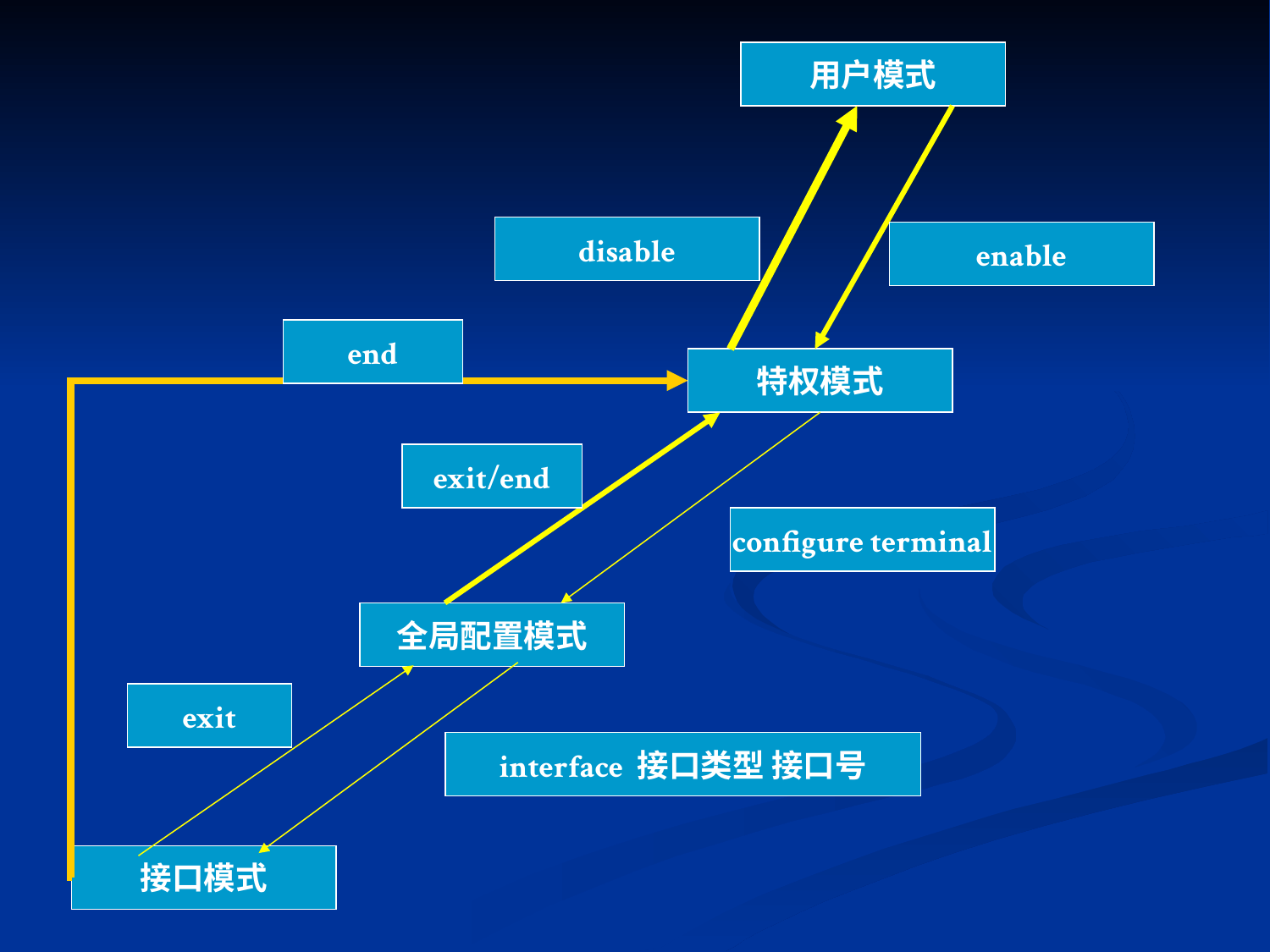

用户模式

disable
enable
end
特权模式

exit/end
configure terminal
全局配置模式

exit
interface 接口类型 接口号
接口模式